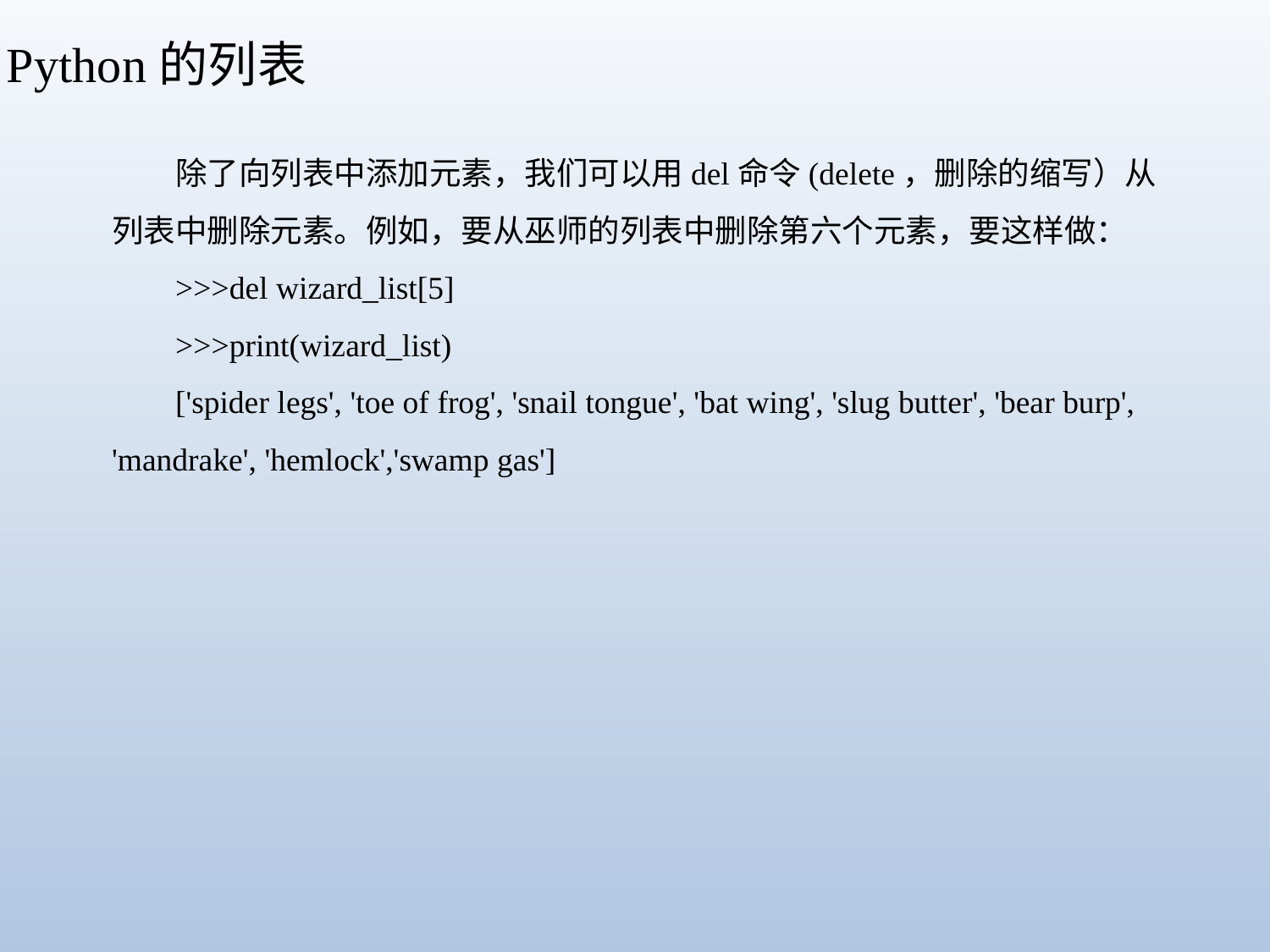

Python的列表
除了向列表中添加元素，我们可以用del命令(delete，删除的缩写）从列表中删除元素。例如，要从巫师的列表中删除第六个元素，要这样做：
>>>del wizard_list[5]
>>>print(wizard_list)
['spider legs', 'toe of frog', 'snail tongue', 'bat wing', 'slug butter', 'bear burp', 'mandrake', 'hemlock','swamp gas']